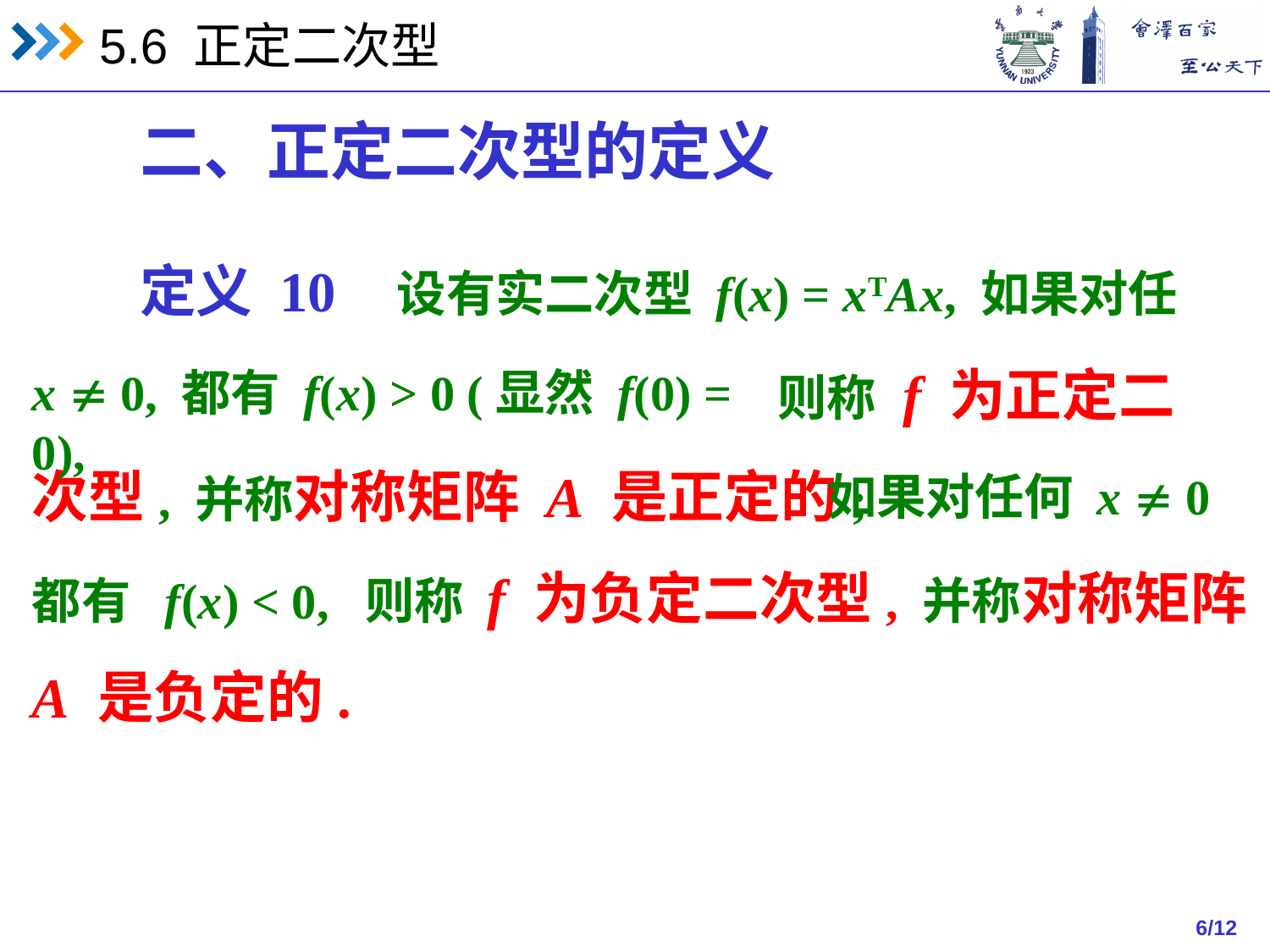

二、正定二次型的定义
定义 10    设有实二次型 f(x) = xTAx, 如果对任
则称 f 为正定二
x ≠ 0, 都有 f(x) > 0 (显然 f(0) = 0),
次型, 并称对称矩阵 A 是正定的;
如果对任何 x ≠ 0
都有  f(x) < 0,  则称 f 为负定二次型, 并称对称矩阵
A 是负定的.